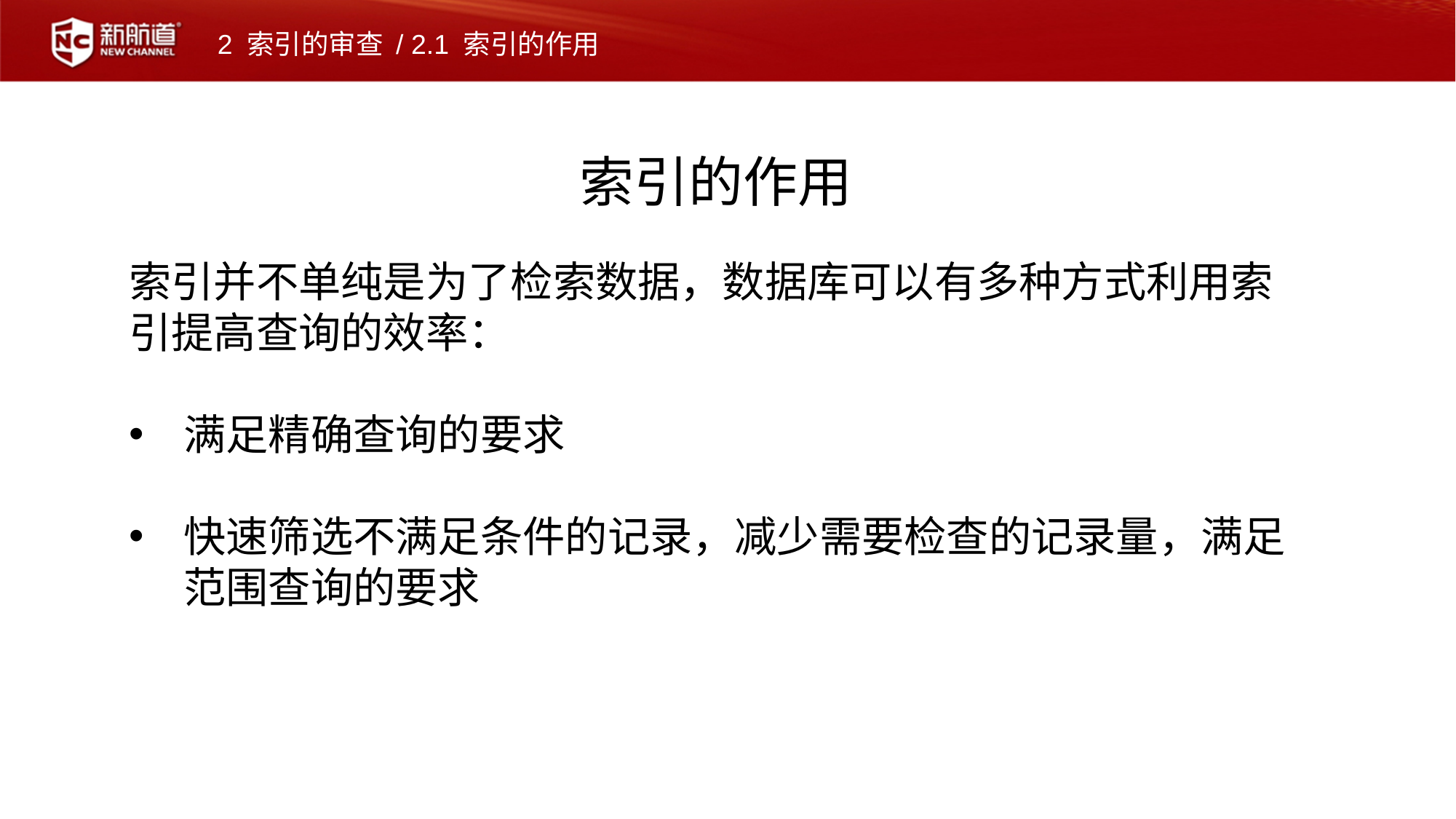

2 索引的审查 / 2.1 索引的作用

索引的作用
索引并不单纯是为了检索数据，数据库可以有多种方式利用索引提高查询的效率：

满足精确查询的要求

快速筛选不满足条件的记录，减少需要检查的记录量，满足范围查询的要求